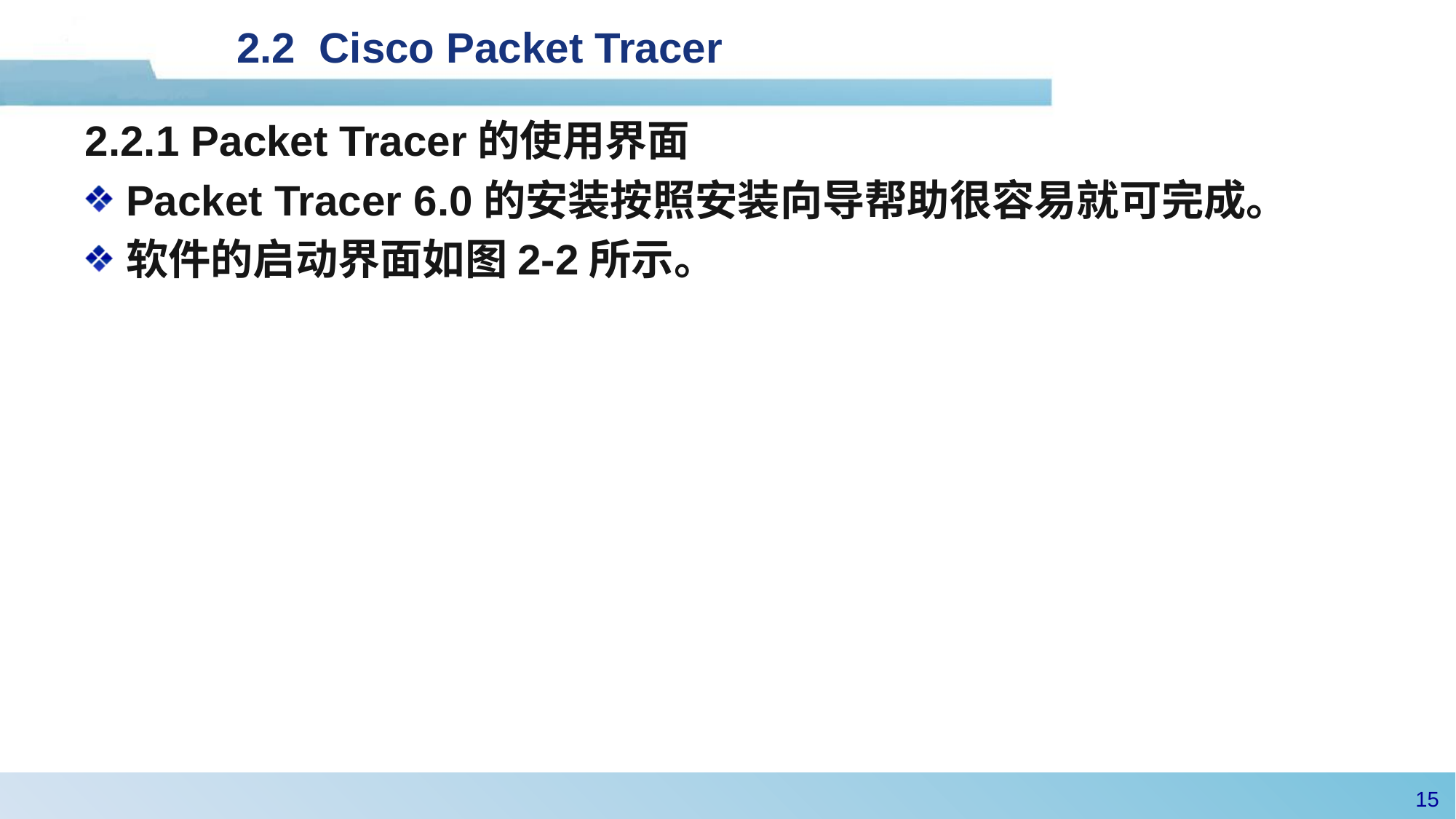

#
2.2  Cisco Packet Tracer
2.2.1 Packet Tracer的使用界面
Packet Tracer 6.0的安装按照安装向导帮助很容易就可完成。
软件的启动界面如图2-2所示。
15